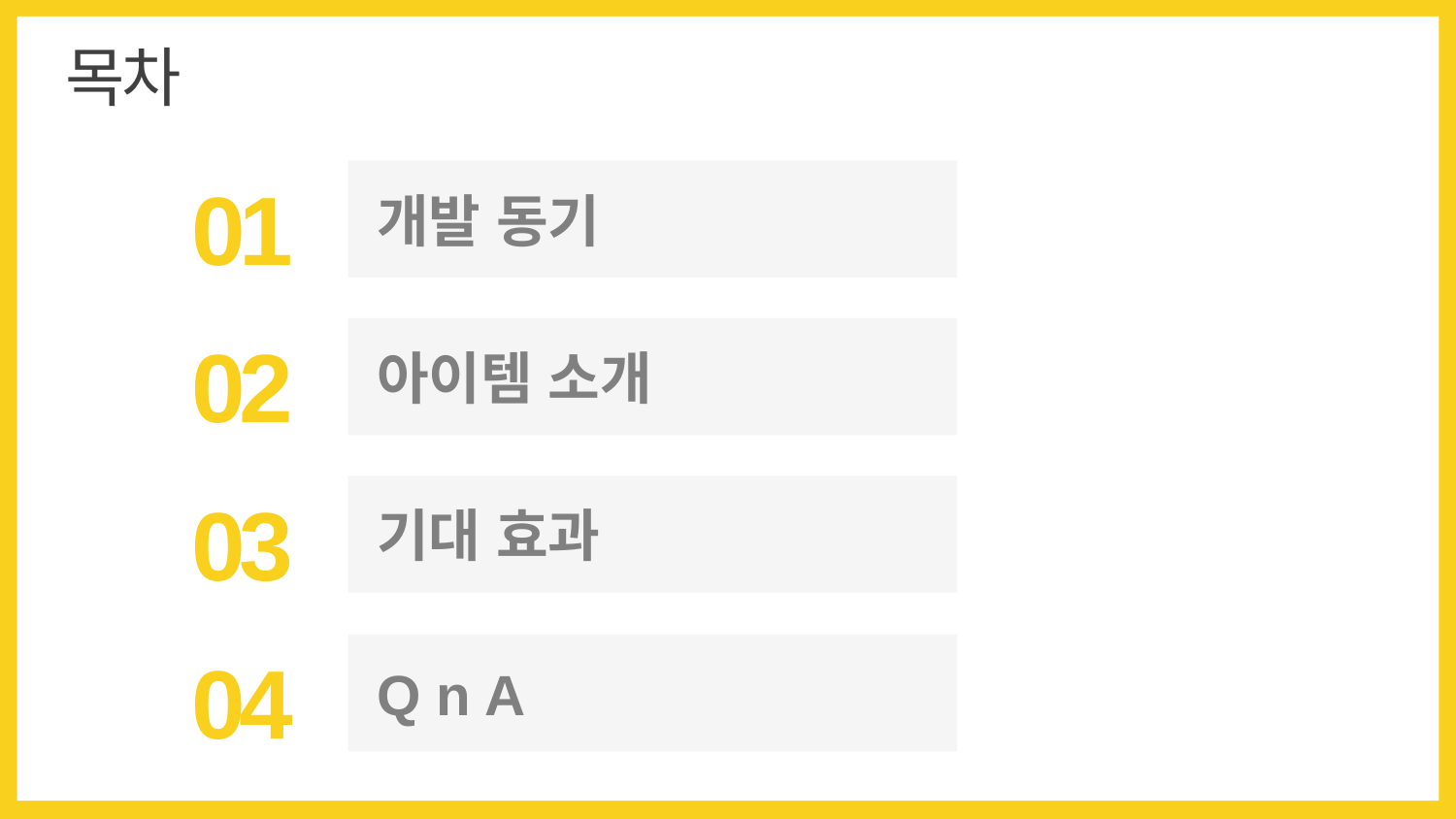

목차
01
개발 동기
02
아이템 소개
03
기대 효과
04
Q n A